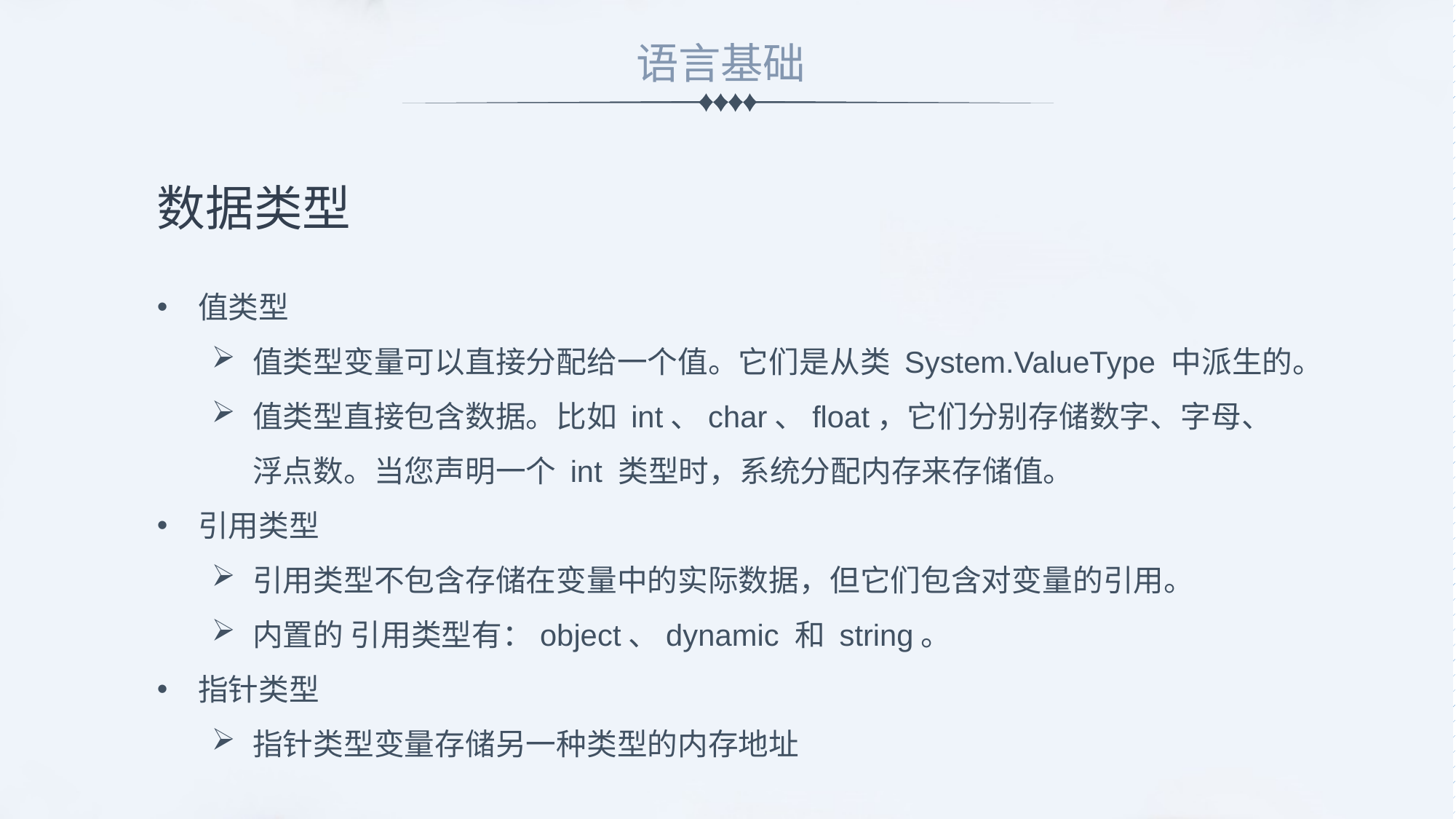

数据类型
值类型
值类型变量可以直接分配给一个值。它们是从类 System.ValueType 中派生的。
值类型直接包含数据。比如 int、char、float，它们分别存储数字、字母、浮点数。当您声明一个 int 类型时，系统分配内存来存储值。
引用类型
引用类型不包含存储在变量中的实际数据，但它们包含对变量的引用。
内置的 引用类型有：object、dynamic 和 string。
指针类型
指针类型变量存储另一种类型的内存地址